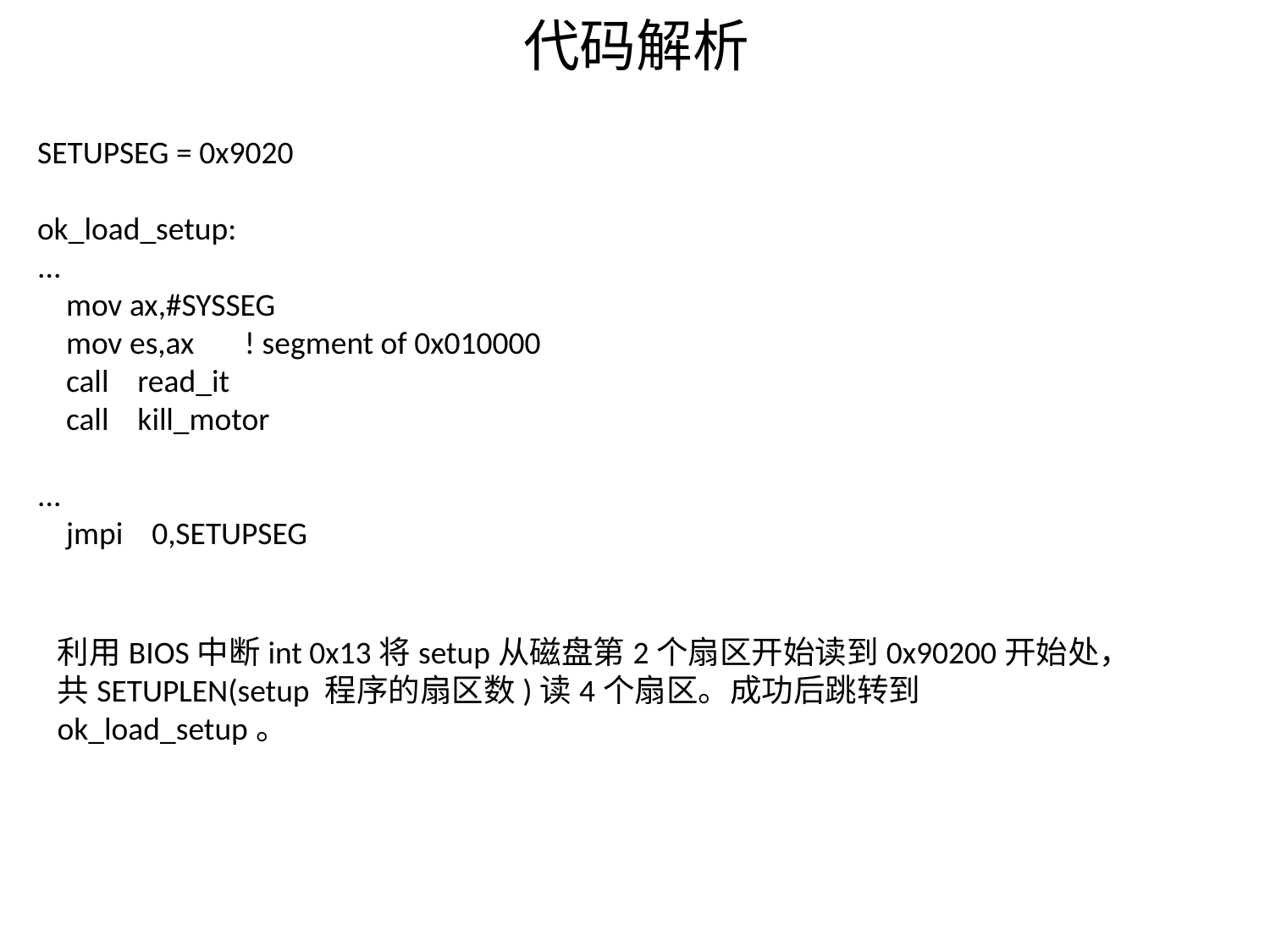

# 代码解析
SETUPSEG = 0x9020

ok_load_setup:
...
    mov ax,#SYSSEG
    mov es,ax       ! segment of 0x010000
    call    read_it
    call    kill_motor

...
    jmpi    0,SETUPSEG

利用BIOS中断int 0x13将setup从磁盘第2个扇区开始读到0x90200开始处，共SETUPLEN(setup 程序的扇区数)读4个扇区。成功后跳转到ok_load_setup。